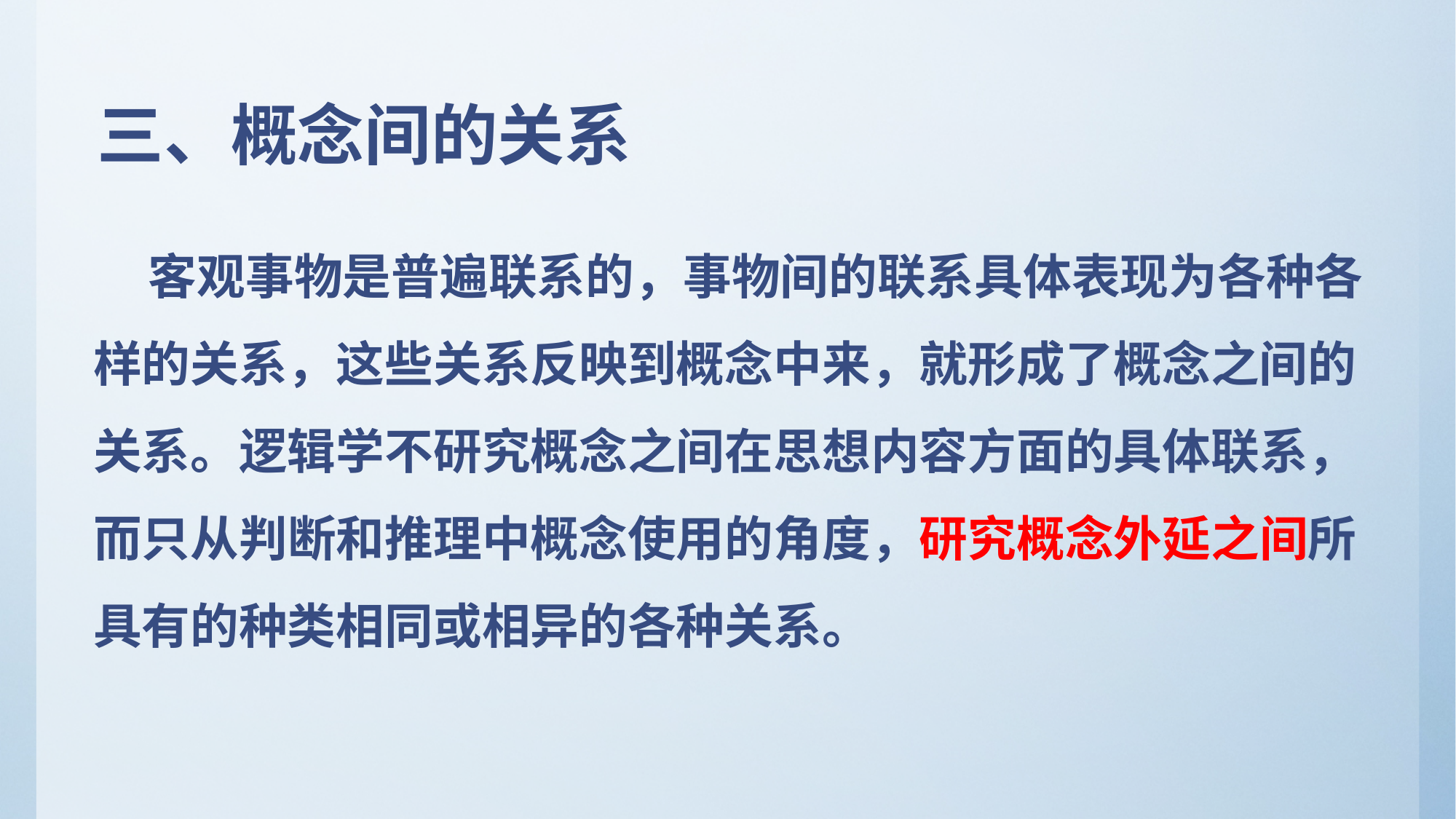

# 三、概念间的关系
    客观事物是普遍联系的，事物间的联系具体表现为各种各样的关系，这些关系反映到概念中来，就形成了概念之间的关系。逻辑学不研究概念之间在思想内容方面的具体联系，而只从判断和推理中概念使用的角度，研究概念外延之间所具有的种类相同或相异的各种关系。